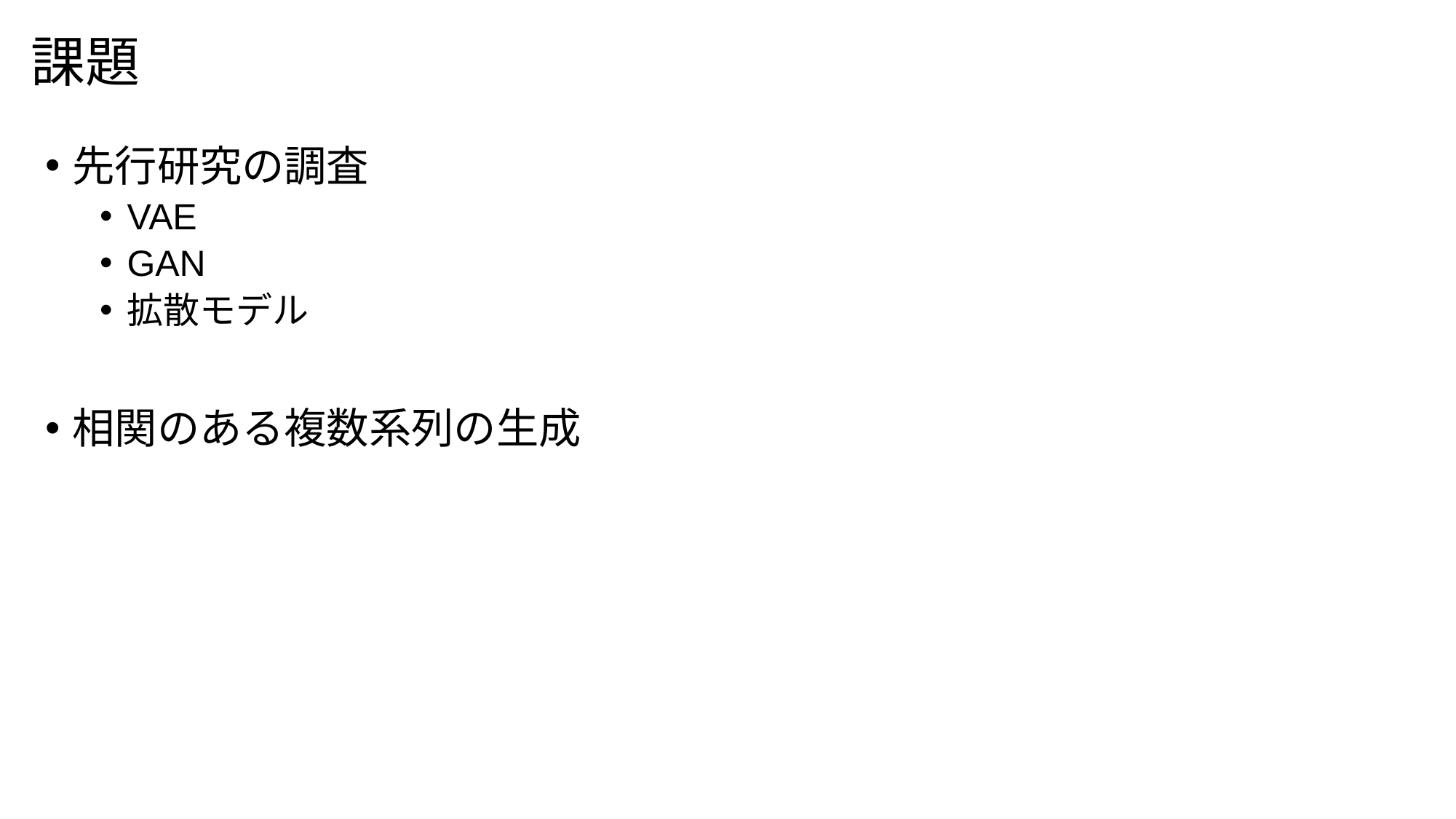

# 課題
先行研究の調査
VAE
GAN
拡散モデル

相関のある複数系列の生成